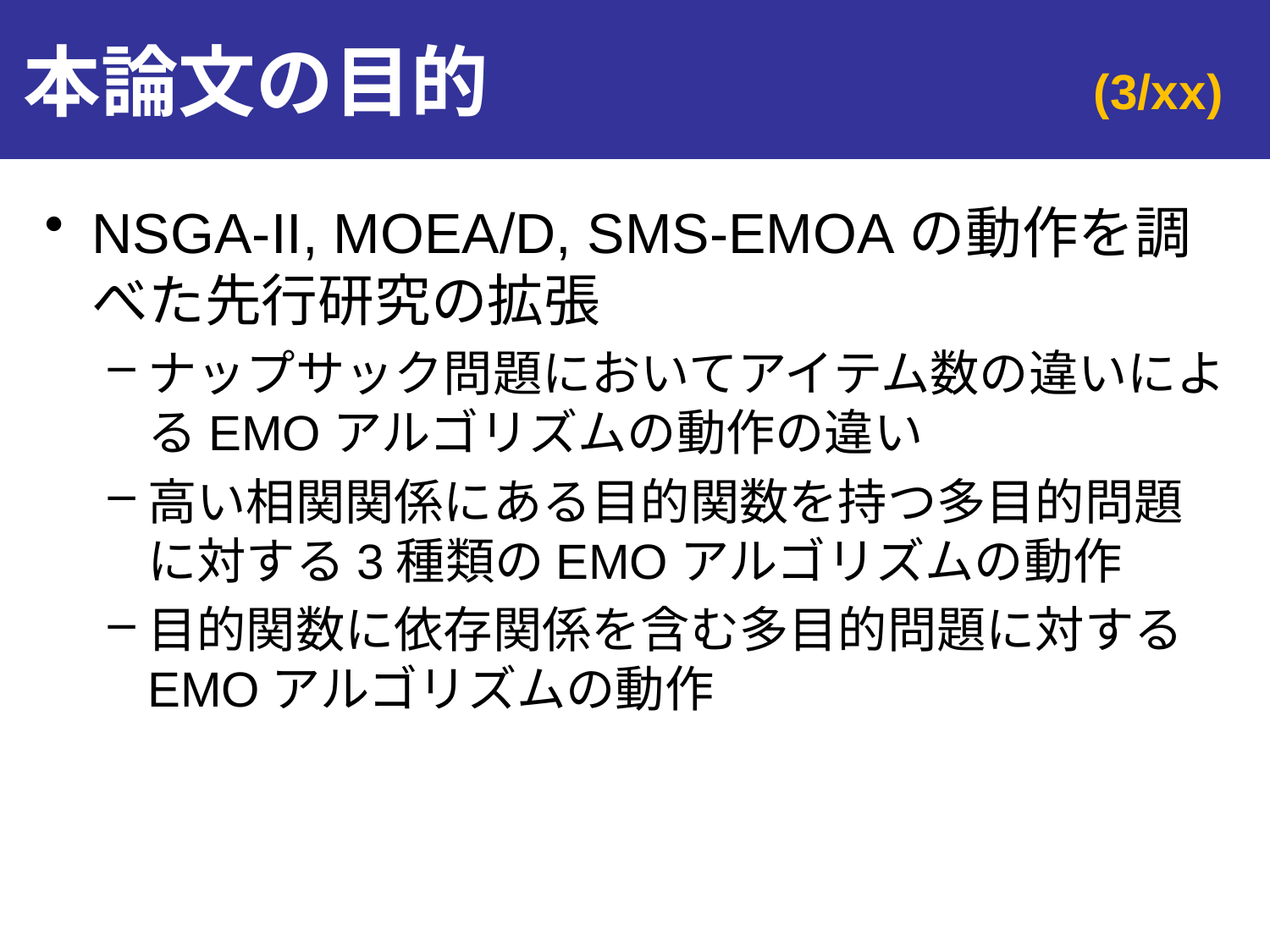

# 本論文の目的
NSGA-II, MOEA/D, SMS-EMOAの動作を調べた先行研究の拡張
ナップサック問題においてアイテム数の違いによるEMOアルゴリズムの動作の違い
高い相関関係にある目的関数を持つ多目的問題に対する3種類のEMOアルゴリズムの動作
目的関数に依存関係を含む多目的問題に対するEMOアルゴリズムの動作